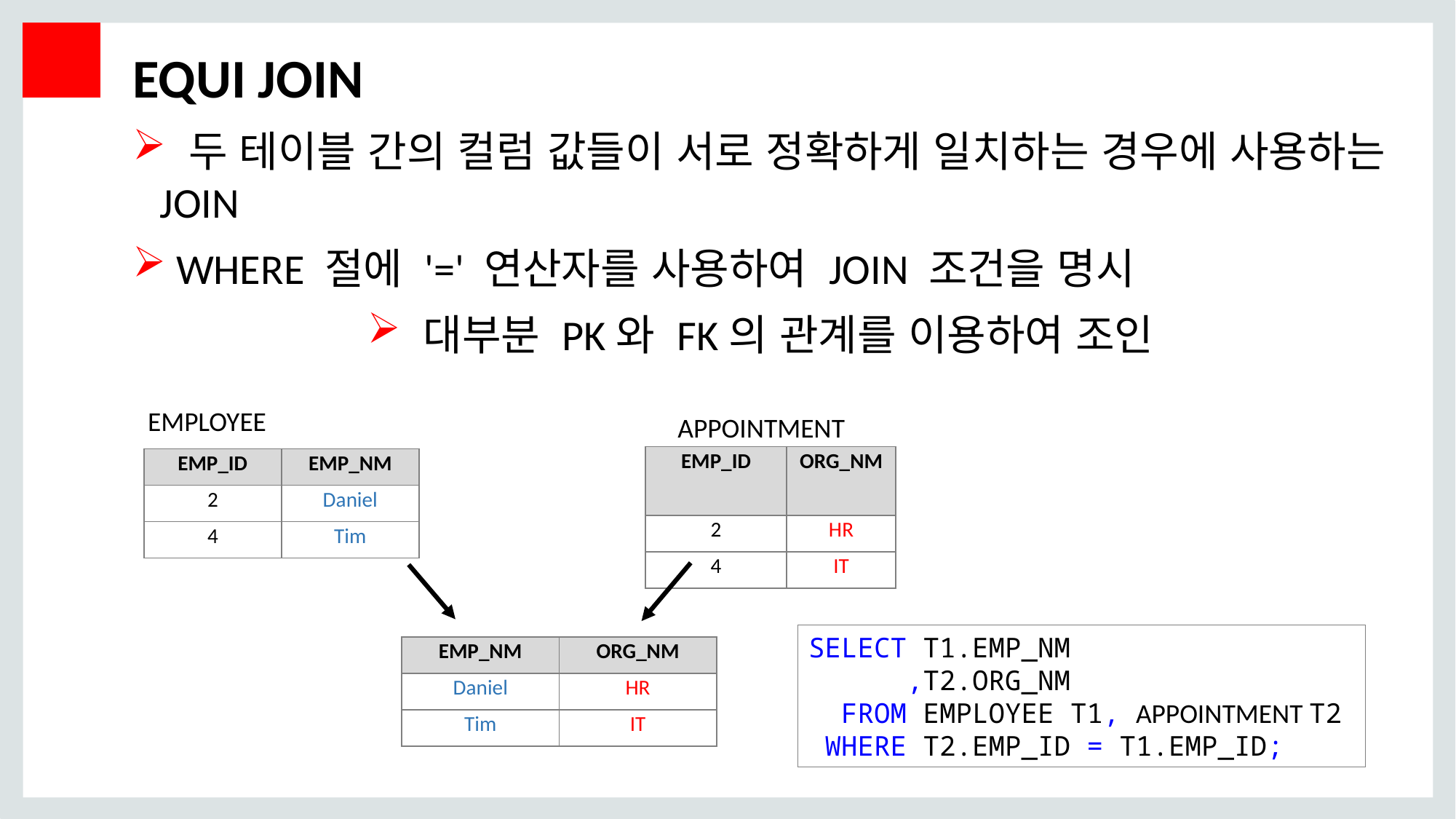

# EQUI JOIN
 두 테이블 간의 컬럼 값들이 서로 정확하게 일치하는 경우에 사용하는 JOIN
 WHERE 절에 '=' 연산자를 사용하여 JOIN 조건을 명시
 대부분 PK와 FK의 관계를 이용하여 조인
EMPLOYEE
APPOINTMENT

| EMP\_ID | ORG\_NM |
| --- | --- |
| 2 | HR |
| 4 | IT |
| EMP\_ID | EMP\_NM |
| --- | --- |
| 2 | Daniel |
| 4 | Tim |
SELECT T1.EMP_NM
      ,T2.ORG_NM
  FROM EMPLOYEE T1, APPOINTMENT T2
 WHERE T2.EMP_ID = T1.EMP_ID;
| EMP\_NM | ORG\_NM |
| --- | --- |
| Daniel | HR |
| Tim | IT |